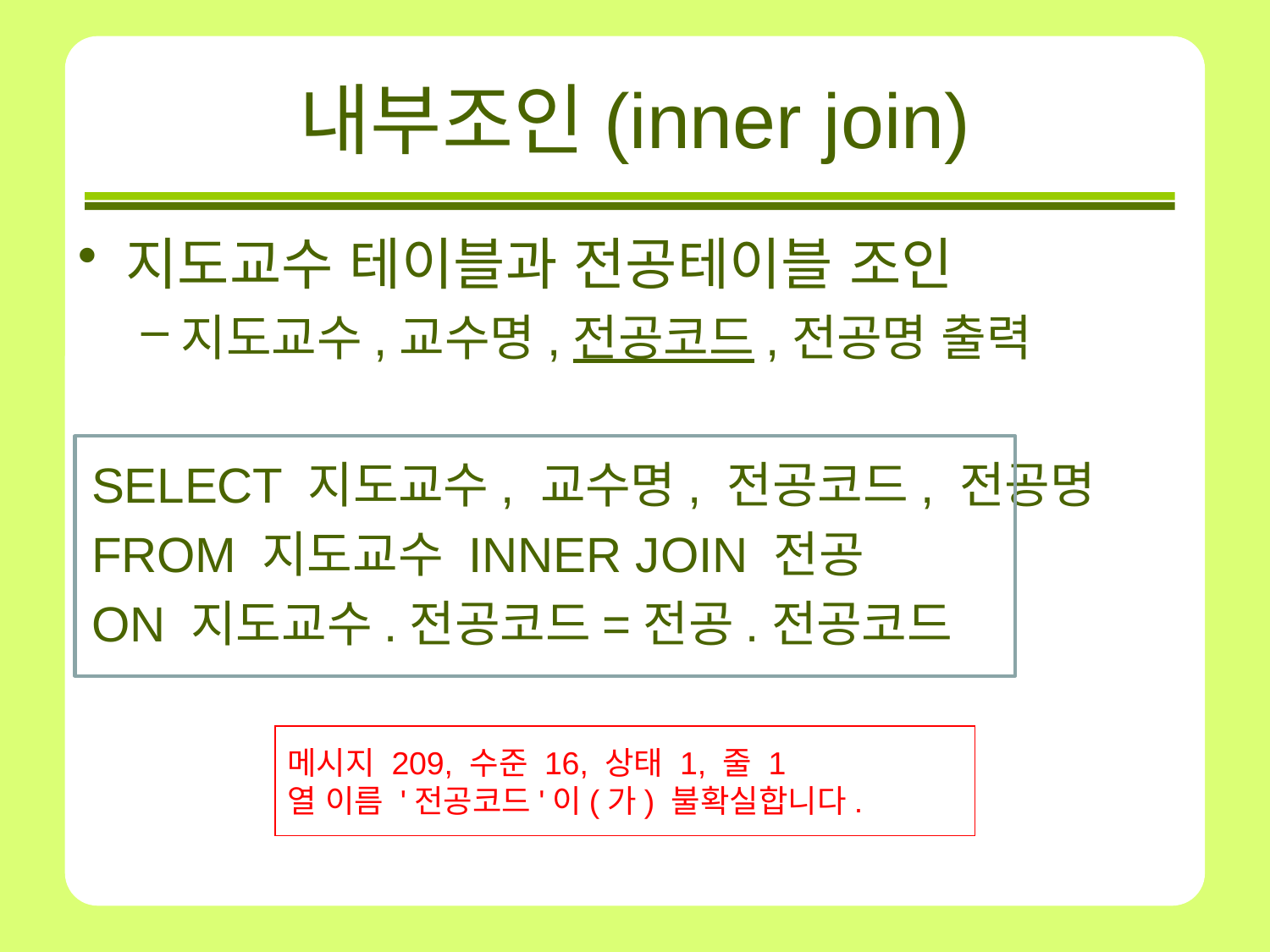

# 내부조인(inner join)
지도교수 테이블과 전공테이블 조인
지도교수,교수명,전공코드,전공명 출력

 SELECT 지도교수, 교수명, 전공코드, 전공명
 FROM 지도교수 INNER JOIN 전공
 ON 지도교수.전공코드=전공.전공코드

메시지 209, 수준 16, 상태 1, 줄 1
열 이름 '전공코드'이(가) 불확실합니다.